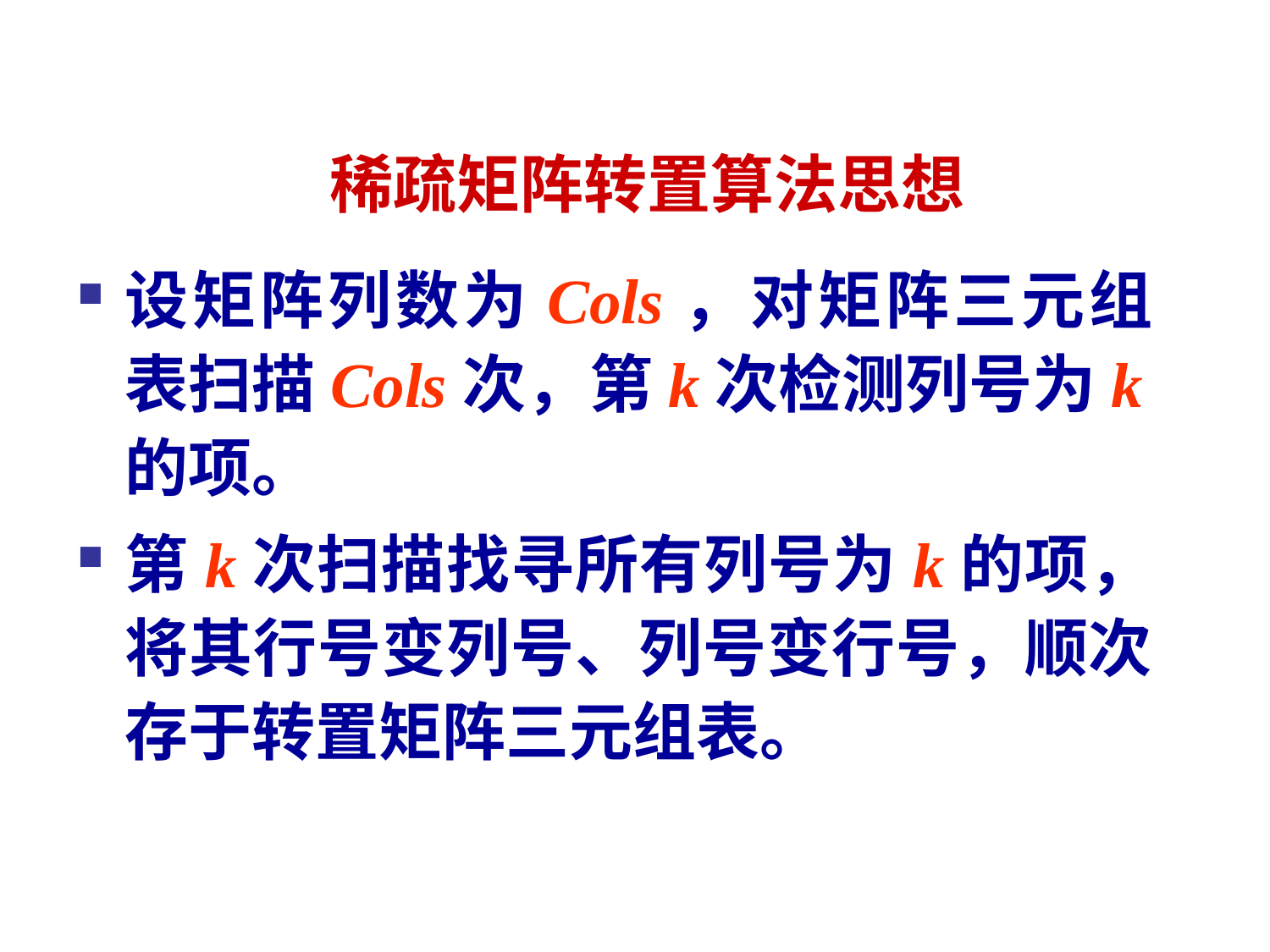

稀疏矩阵转置算法思想
设矩阵列数为Cols，对矩阵三元组表扫描Cols次，第k次检测列号为k的项。
第k次扫描找寻所有列号为k的项，将其行号变列号、列号变行号，顺次存于转置矩阵三元组表。
39